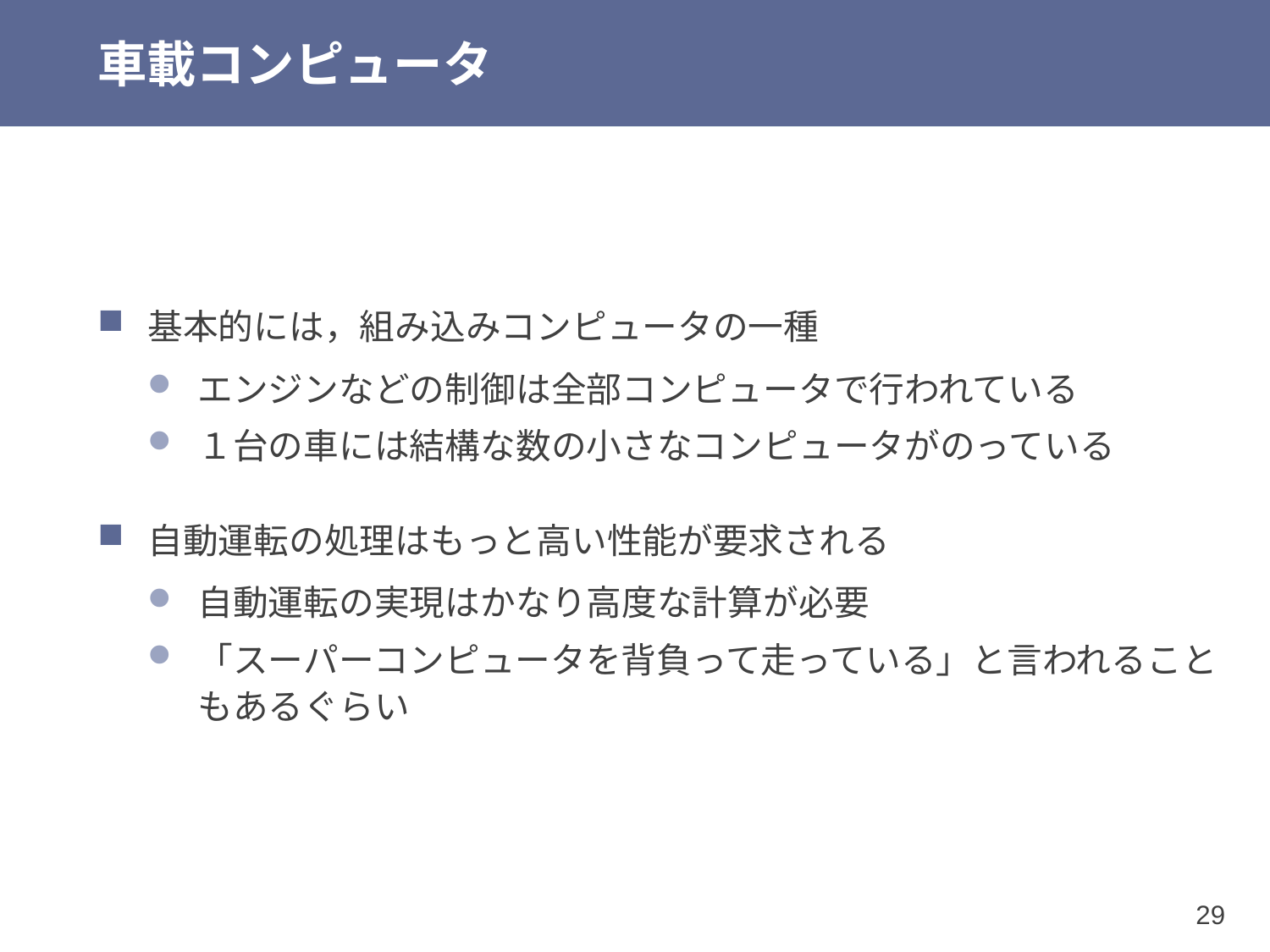

# 車載コンピュータ
基本的には，組み込みコンピュータの一種
エンジンなどの制御は全部コンピュータで行われている
１台の車には結構な数の小さなコンピュータがのっている
自動運転の処理はもっと高い性能が要求される
自動運転の実現はかなり高度な計算が必要
「スーパーコンピュータを背負って走っている」と言われることもあるぐらい